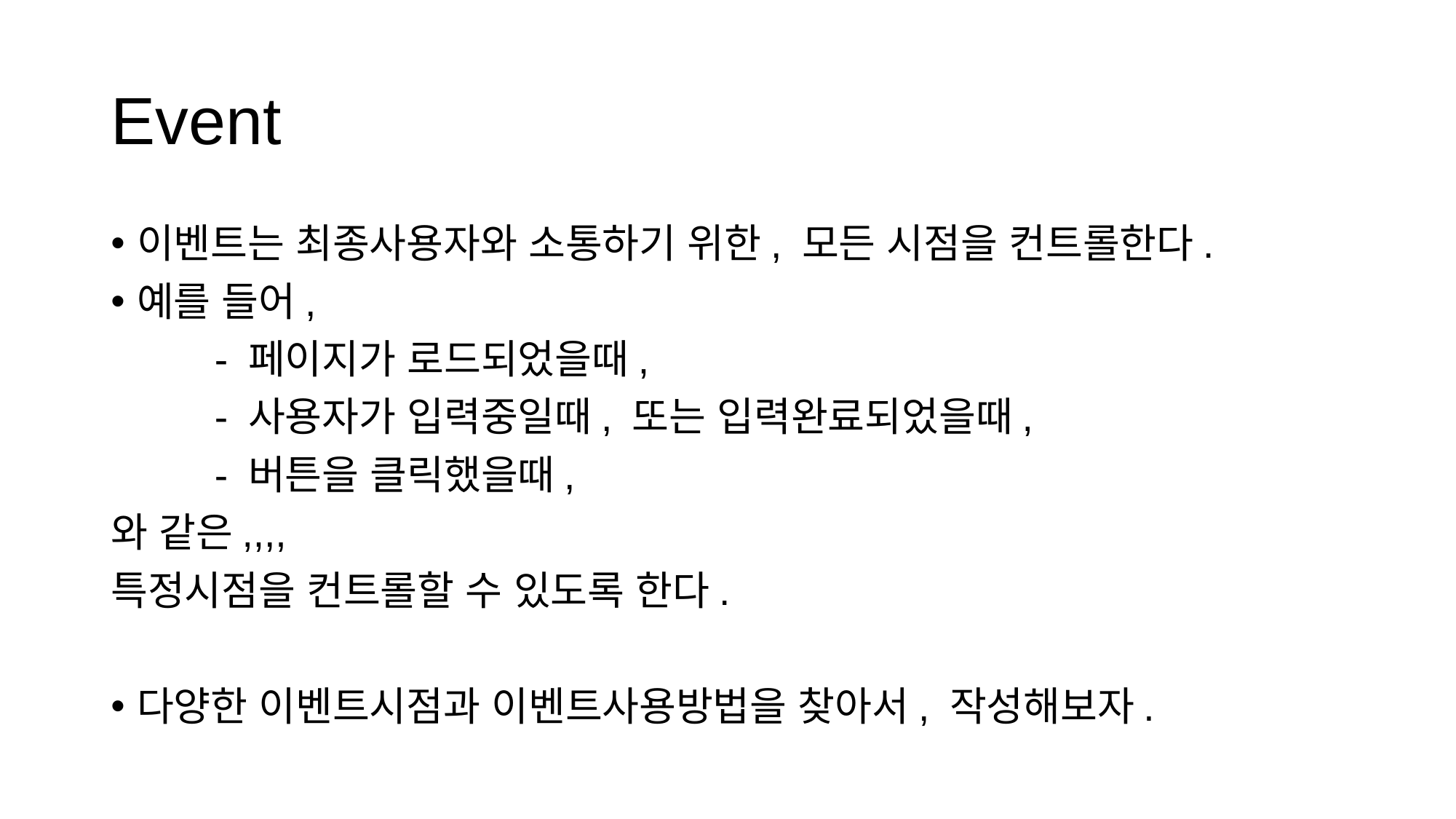

# Event
이벤트는 최종사용자와 소통하기 위한, 모든 시점을 컨트롤한다.
예를 들어,
	- 페이지가 로드되었을때,
	- 사용자가 입력중일때, 또는 입력완료되었을때,
	- 버튼을 클릭했을때,
와 같은,,,,
특정시점을 컨트롤할 수 있도록 한다.

다양한 이벤트시점과 이벤트사용방법을 찾아서, 작성해보자.